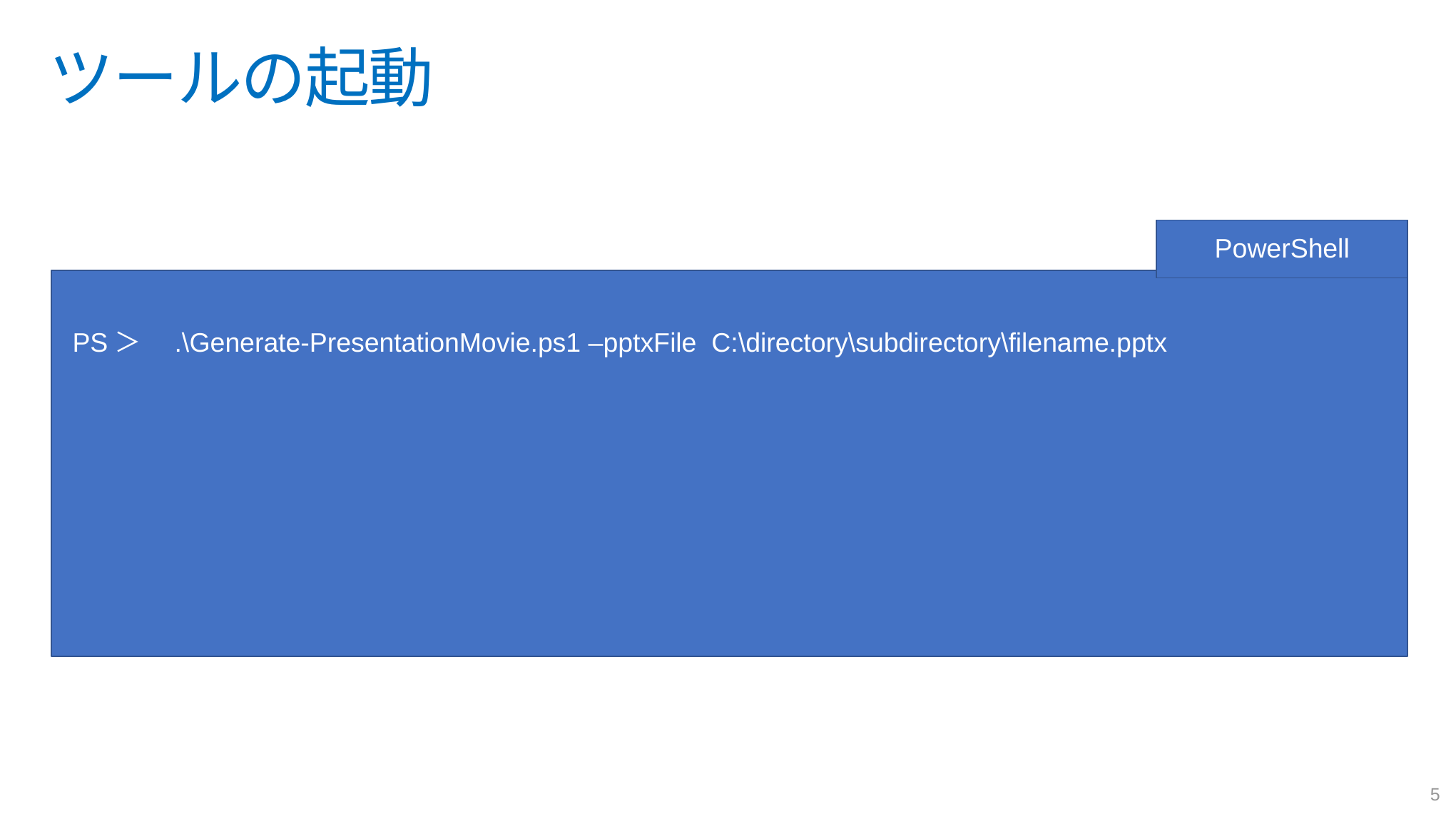

# ツールの起動
PowerShell

PS＞　.\Generate-PresentationMovie.ps1 –pptxFile  C:\directory\subdirectory\filename.pptx

5